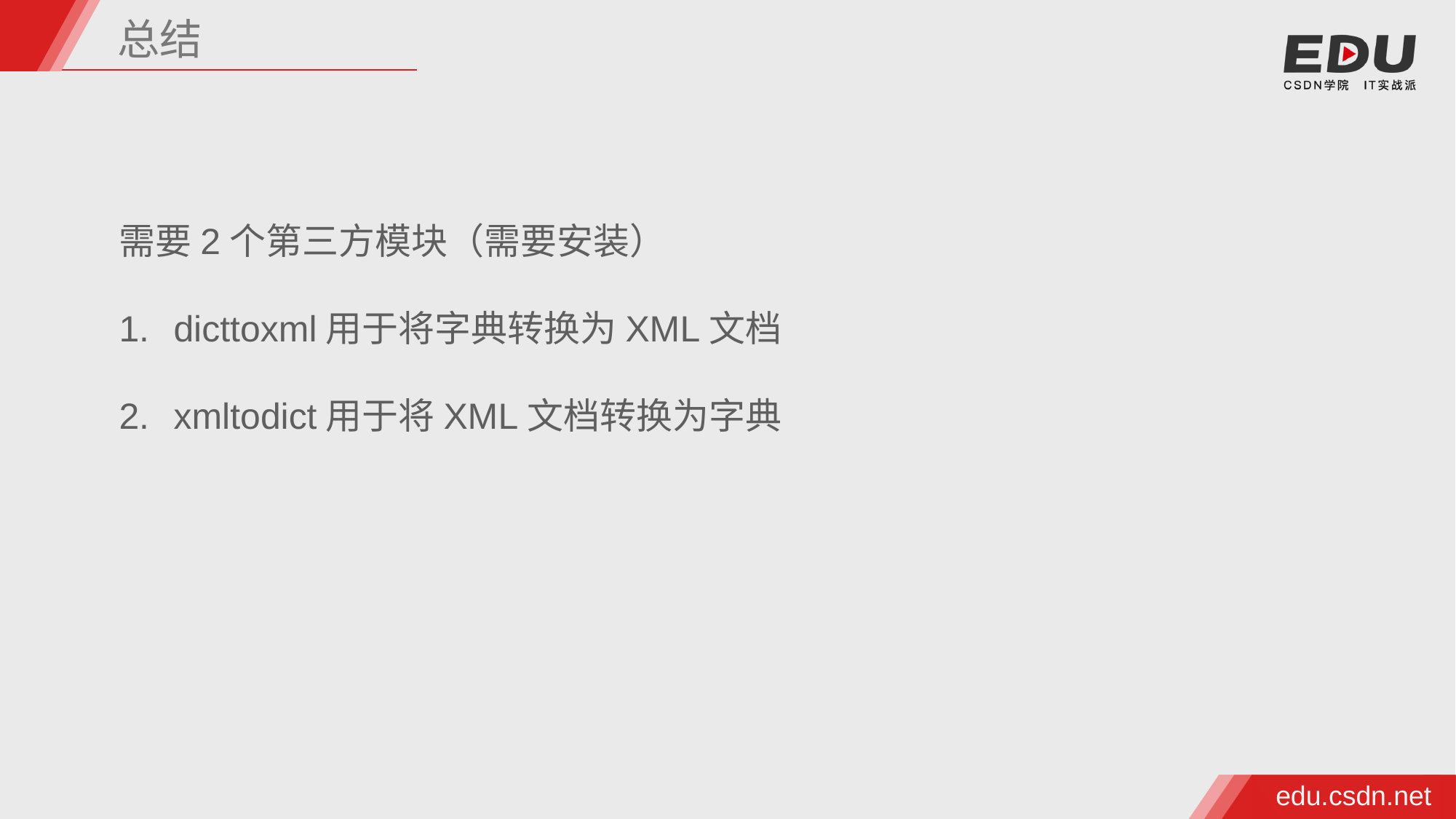

总结
需要2个第三方模块（需要安装）
dicttoxml用于将字典转换为XML文档
xmltodict用于将XML文档转换为字典
edu.csdn.net